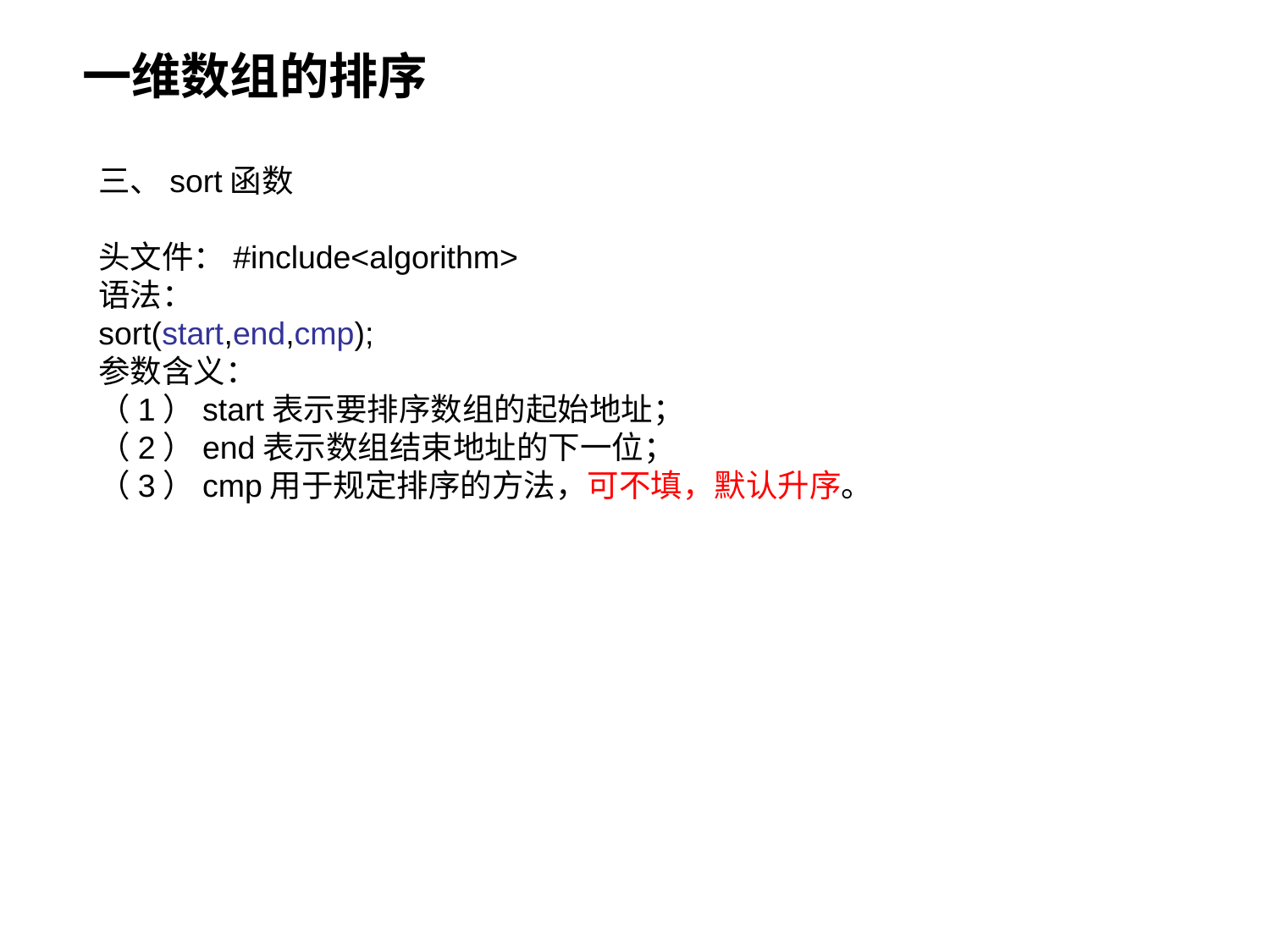

一维数组的排序
三、sort函数
头文件：#include<algorithm>
语法：
sort(start,end,cmp);
参数含义：
（1）start表示要排序数组的起始地址；
（2）end表示数组结束地址的下一位；
（3）cmp用于规定排序的方法，可不填，默认升序。